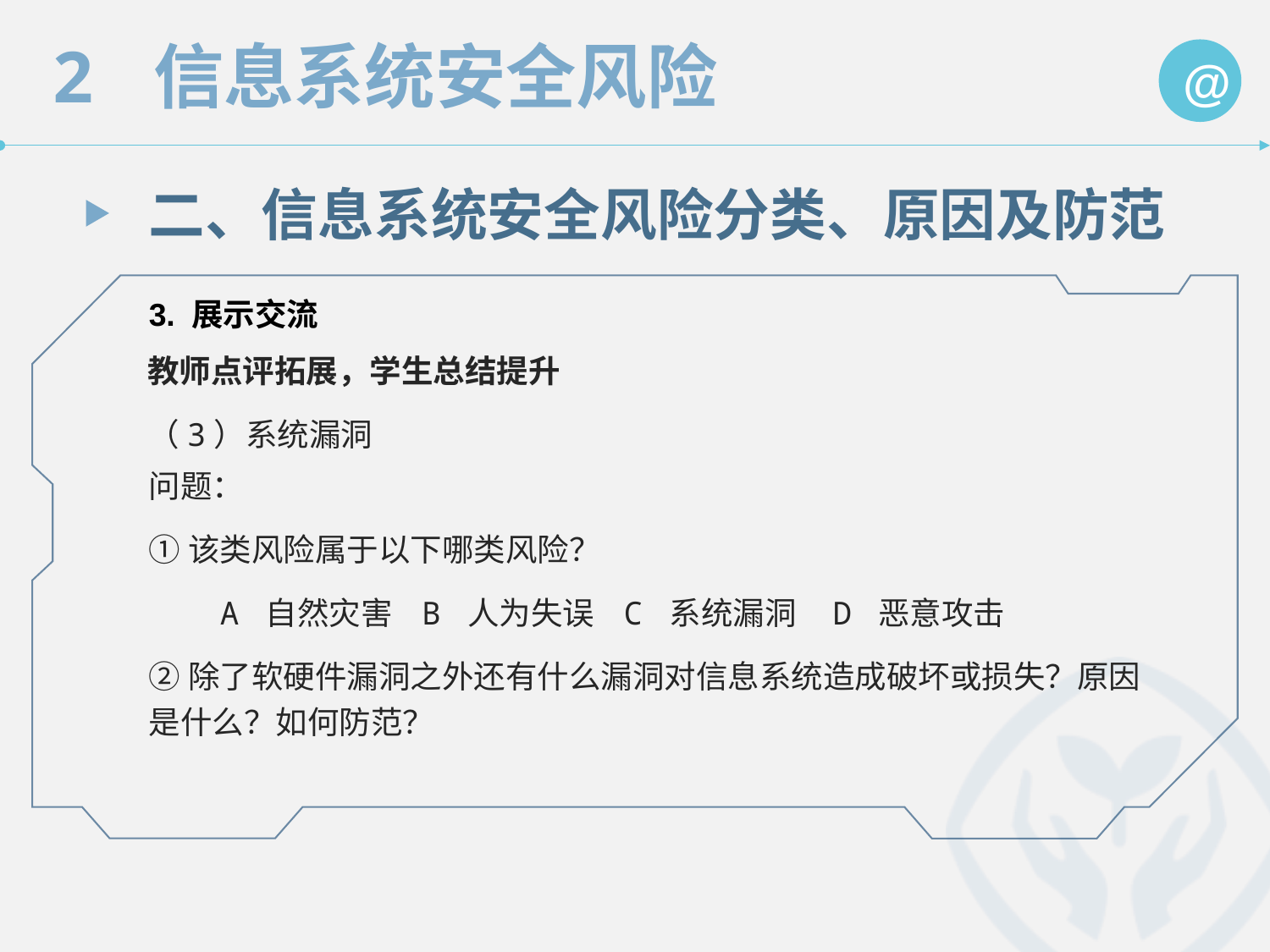

二、信息系统安全风险分类、原因及防范

3. 展示交流
教师点评拓展，学生总结提升
（3）系统漏洞

问题：
①该类风险属于以下哪类风险？
　　A 自然灾害   B 人为失误   C 系统漏洞    D 恶意攻击
②除了软硬件漏洞之外还有什么漏洞对信息系统造成破坏或损失？原因是什么？如何防范？